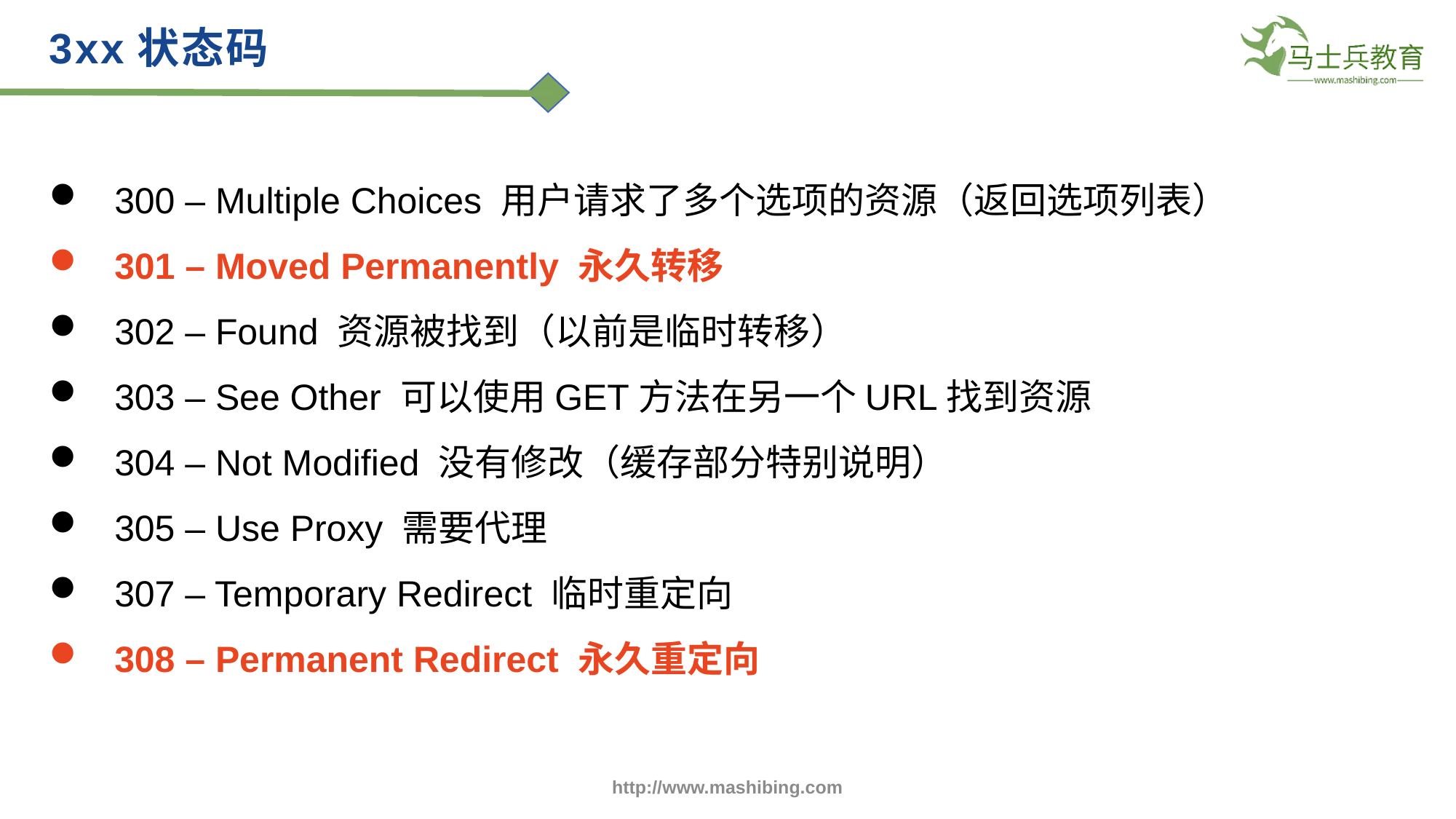

3xx状态码
300 – Multiple Choices 用户请求了多个选项的资源（返回选项列表）
301 – Moved Permanently 永久转移
302 – Found 资源被找到（以前是临时转移）
303 – See Other 可以使用GET方法在另一个URL找到资源
304 – Not Modified 没有修改（缓存部分特别说明）
305 – Use Proxy 需要代理
307 – Temporary Redirect 临时重定向
308 – Permanent Redirect 永久重定向